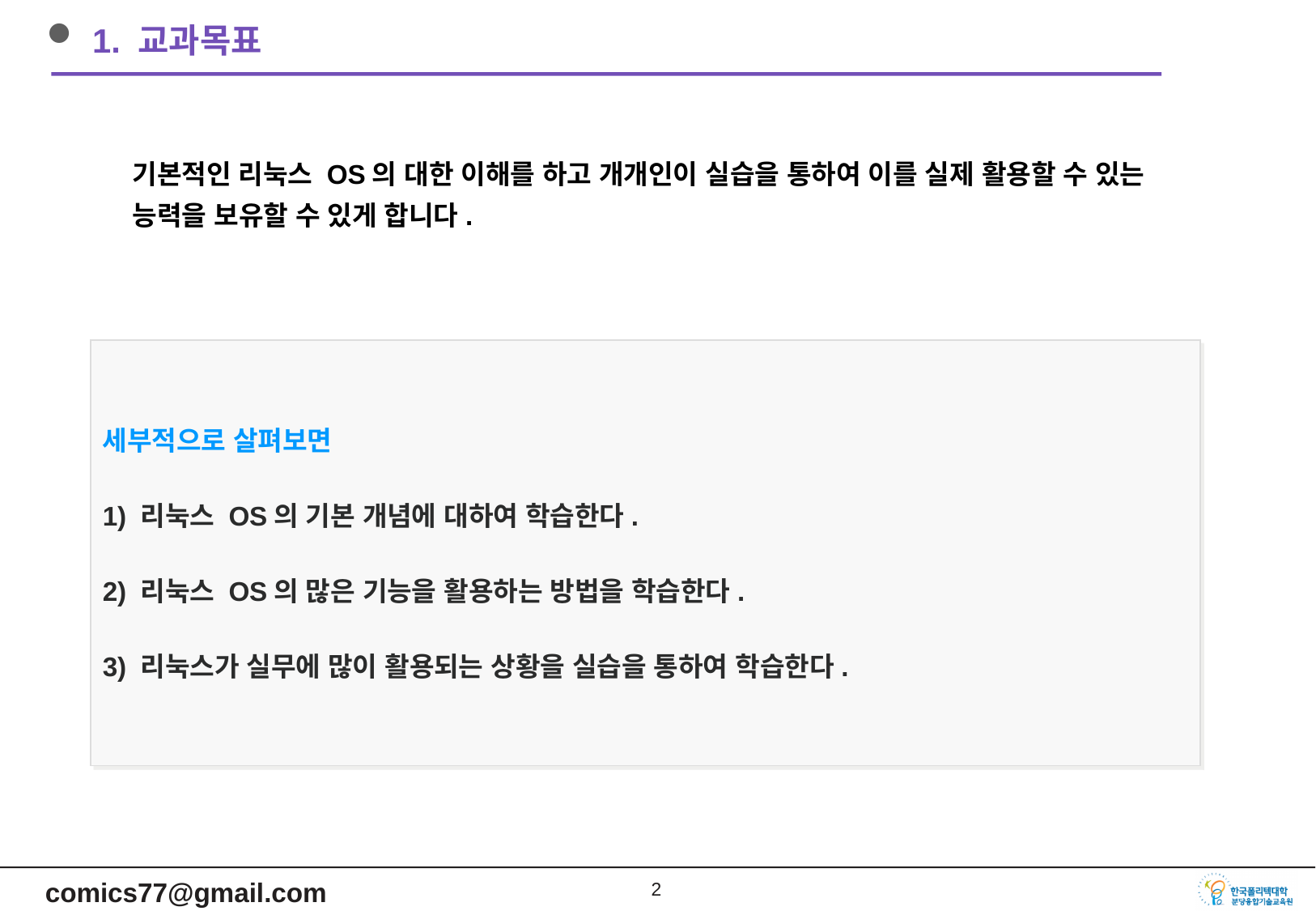

1. 교과목표
기본적인 리눅스 OS의 대한 이해를 하고 개개인이 실습을 통하여 이를 실제 활용할 수 있는 능력을 보유할 수 있게 합니다.
세부적으로 살펴보면

1) 리눅스 OS의 기본 개념에 대하여 학습한다.

2) 리눅스 OS의 많은 기능을 활용하는 방법을 학습한다.

3) 리눅스가 실무에 많이 활용되는 상황을 실습을 통하여 학습한다.
2